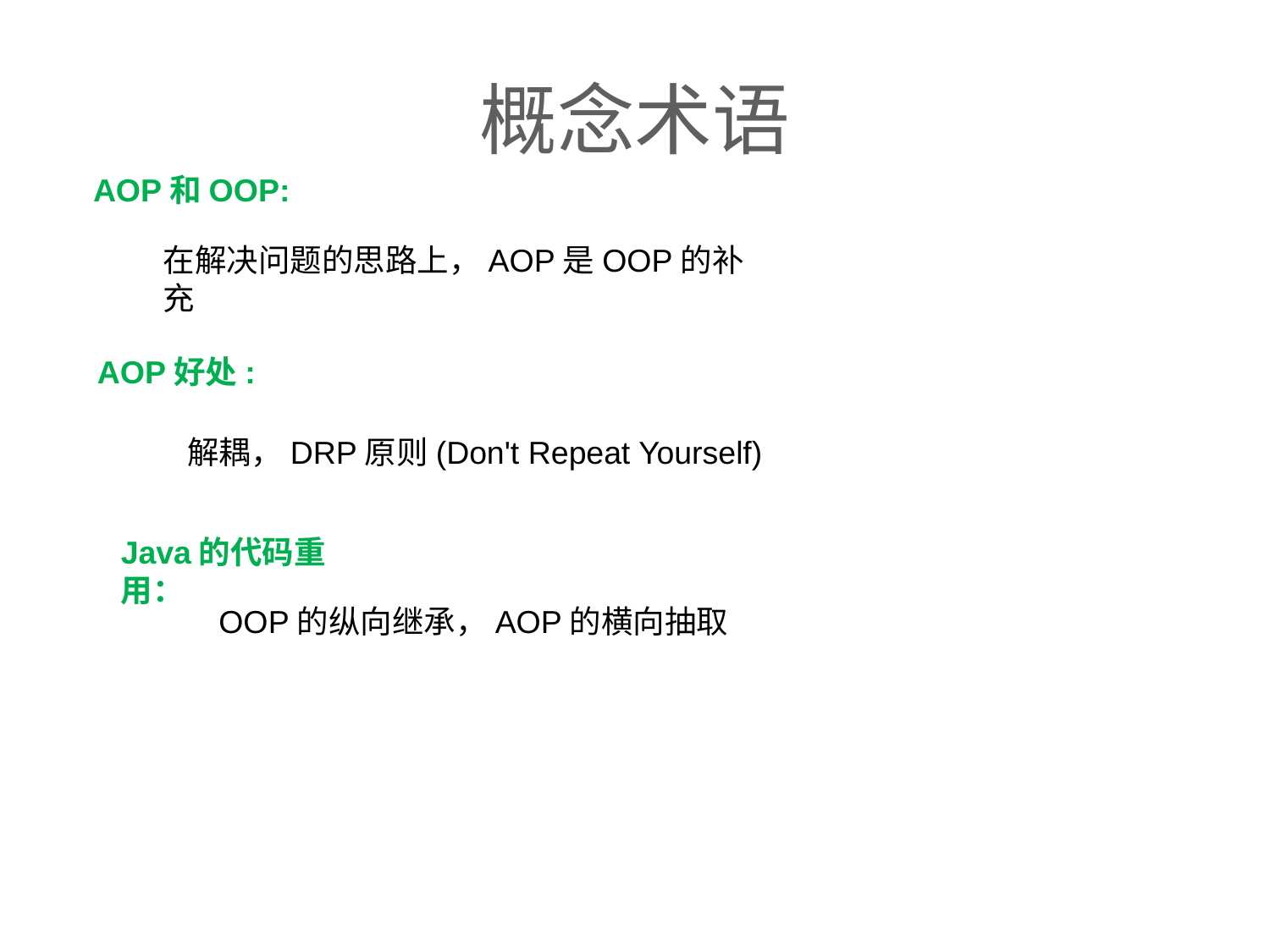

# 概念术语
AOP和OOP:
在解决问题的思路上，AOP是OOP的补充
AOP好处:
解耦，DRP原则(Don't Repeat Yourself)

Java的代码重用：
OOP的纵向继承，AOP的横向抽取